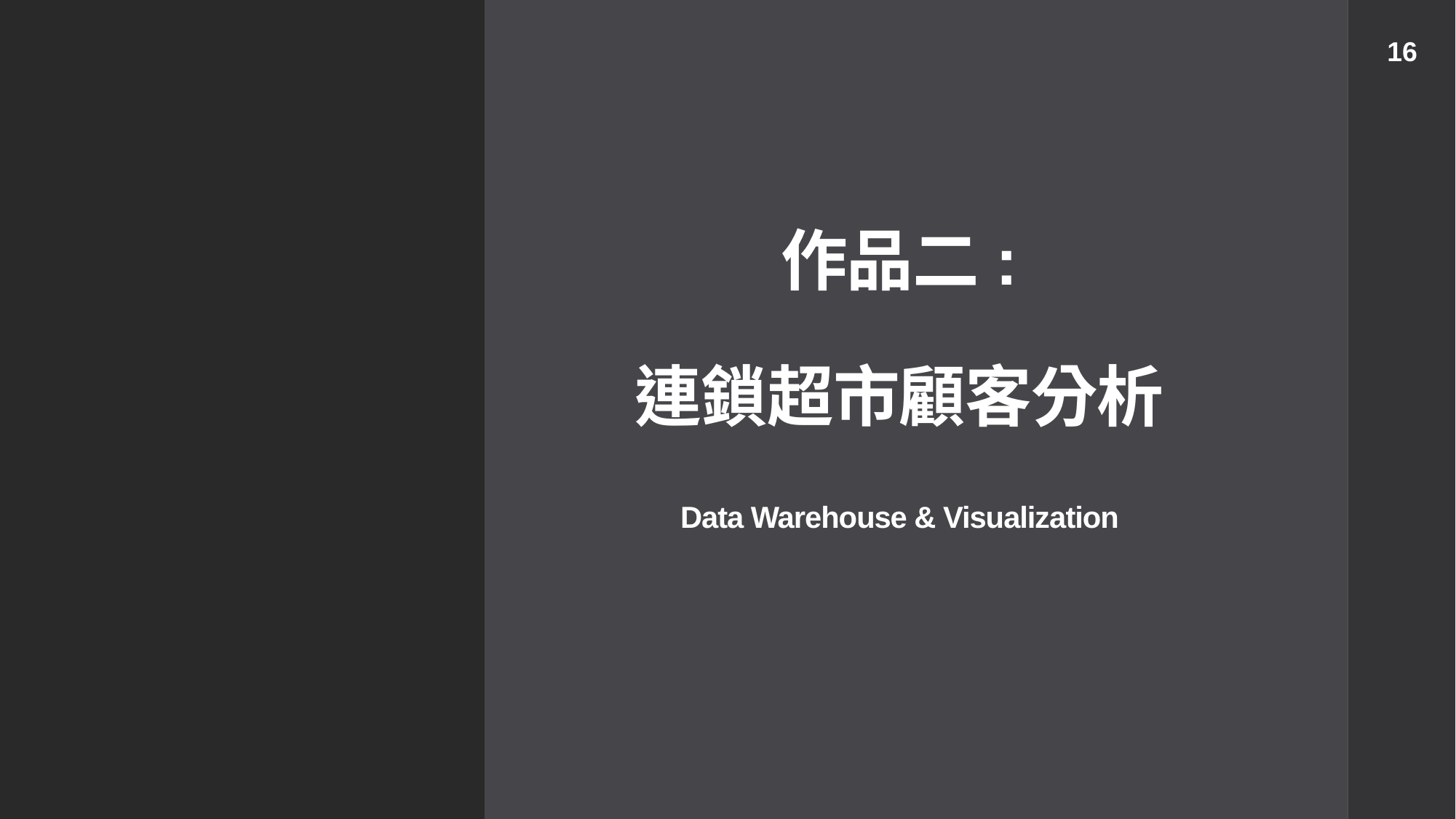

16
# 作品二: 連鎖超市顧客分析 Data Warehouse & Visualization